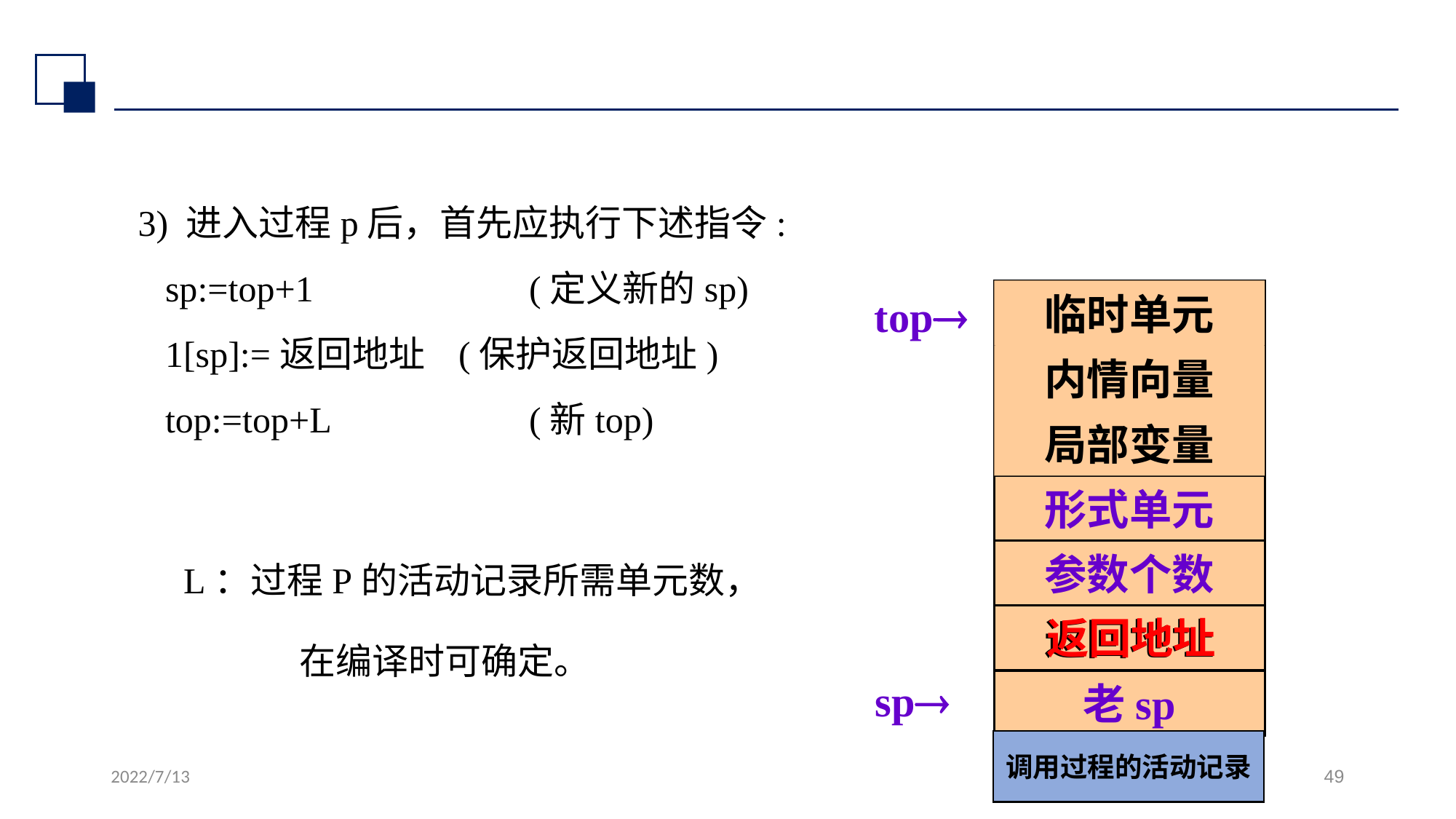

#
3) 进入过程p后，首先应执行下述指令:
	sp:=top+1        	    (定义新的sp)
	1[sp]:=返回地址   (保护返回地址)
	top:=top+L       	    (新top)

     L：过程P的活动记录所需单元数，
		  在编译时可确定。

临时单元
内情向量
局部变量
形式单元
参数个数
返回地址
老sp
top→
返回地址
sp→

TOP→
调用过程的活动记录
2022/7/13
49